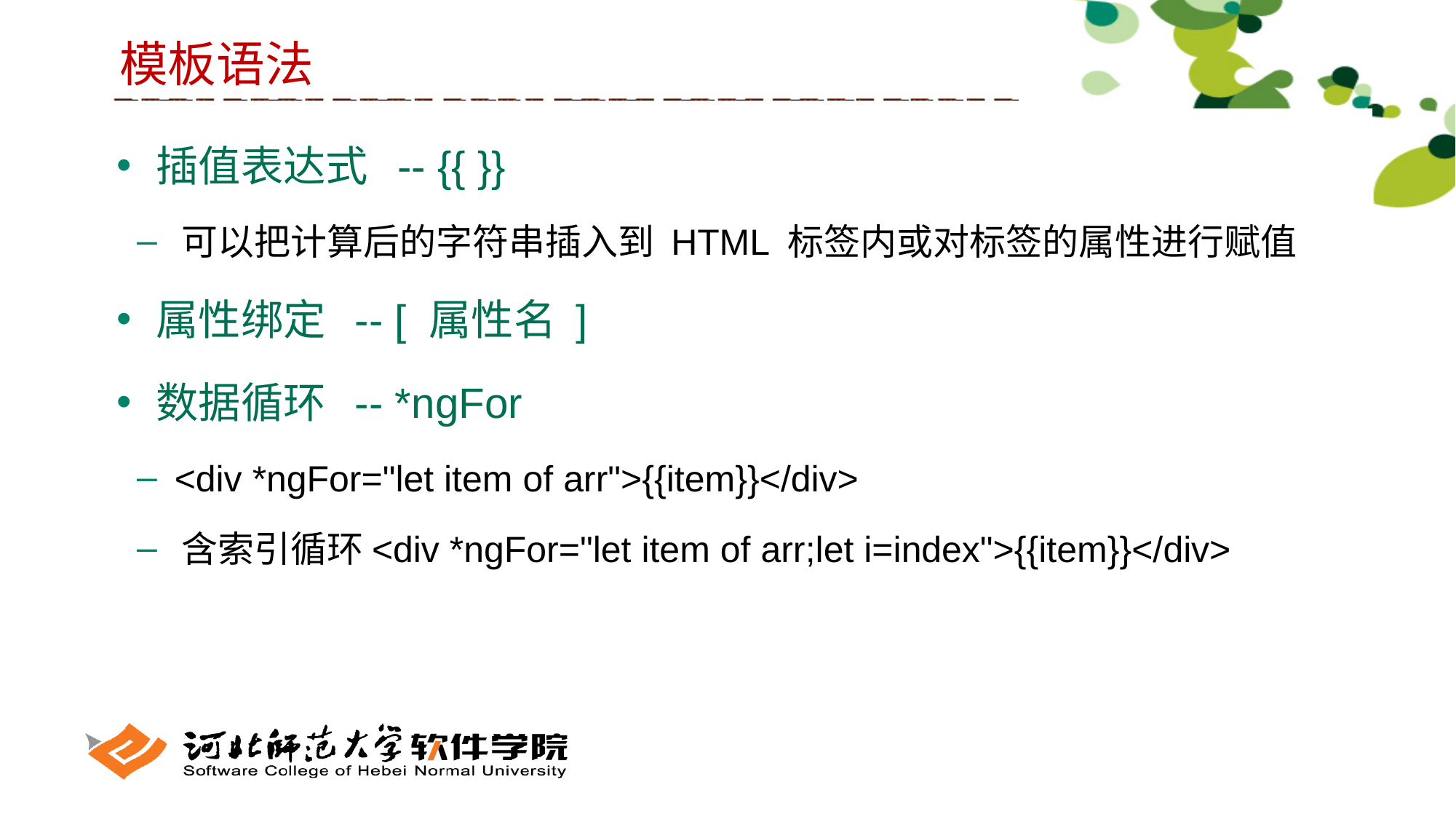

模板语法
 插值表达式  -- {{ }}
 可以把计算后的字符串插入到 HTML 标签内或对标签的属性进行赋值
 属性绑定  -- [ 属性名 ]
 数据循环  -- *ngFor
 <div *ngFor="let item of arr">{{item}}</div>
 含索引循环<div *ngFor="let item of arr;let i=index">{{item}}</div>